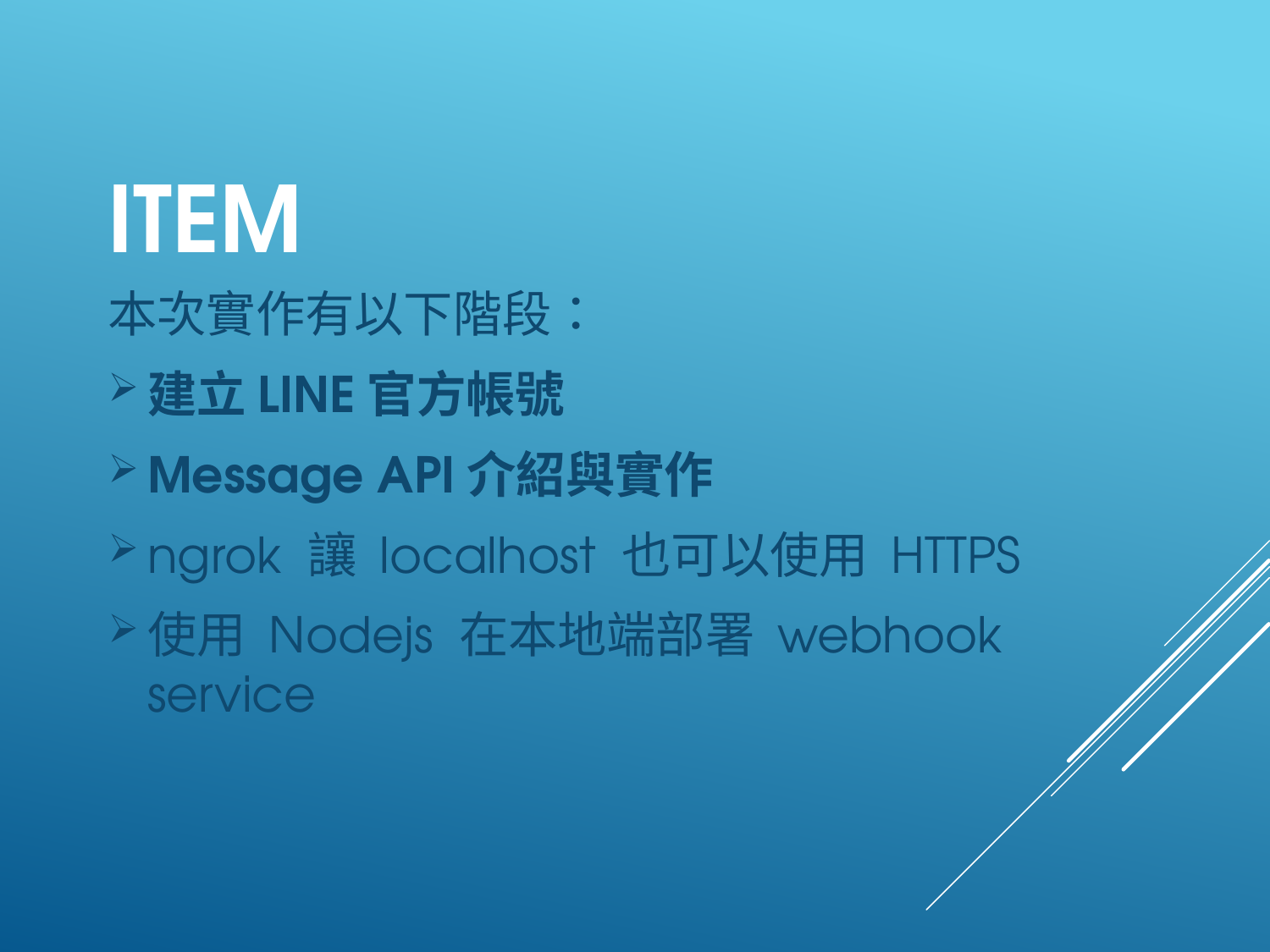

# Item
本次實作有以下階段：
建立LINE官方帳號
Message API介紹與實作
ngrok 讓 localhost 也可以使用 HTTPS
使用 Nodejs 在本地端部署 webhook service